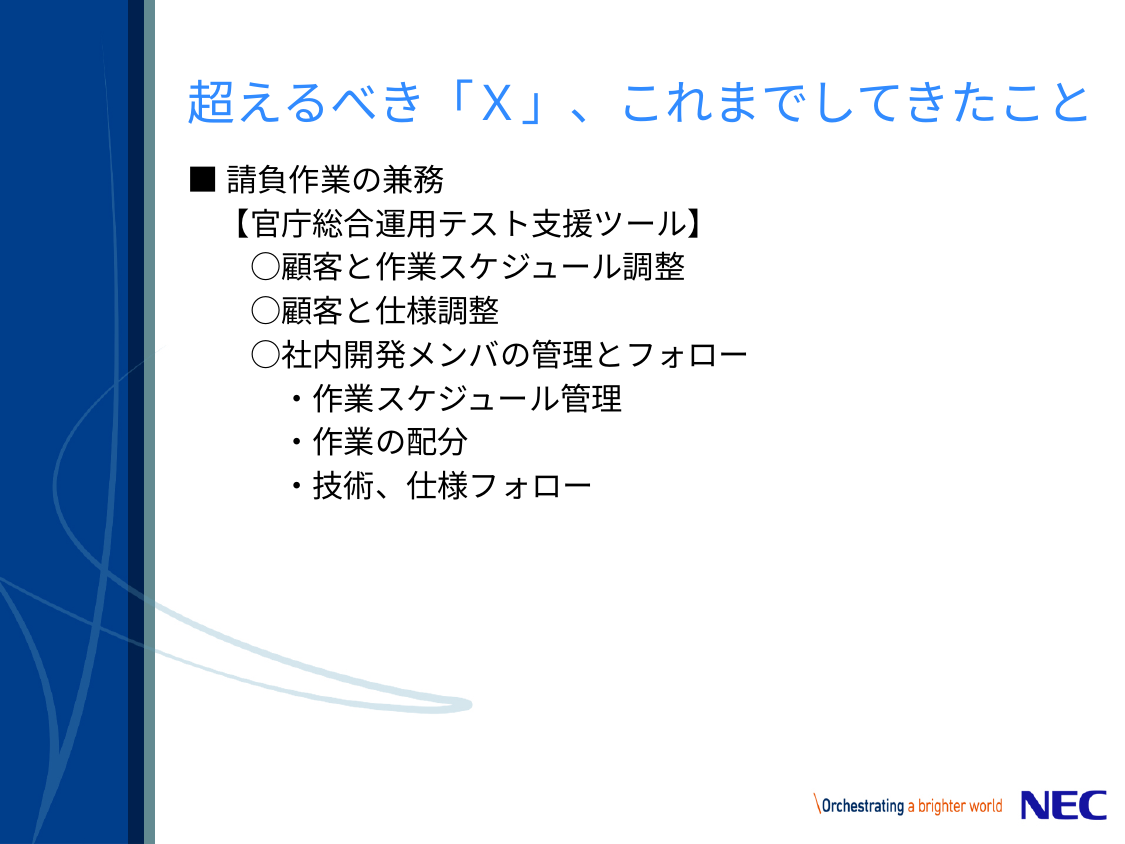

# 超えるべき「Ｘ」、これまでしてきたこと
■請負作業の兼務
　【官庁総合運用テスト支援ツール】
　　○顧客と作業スケジュール調整
　　○顧客と仕様調整
　　○社内開発メンバの管理とフォロー
　　　・作業スケジュール管理
　　　・作業の配分
　　　・技術、仕様フォロー